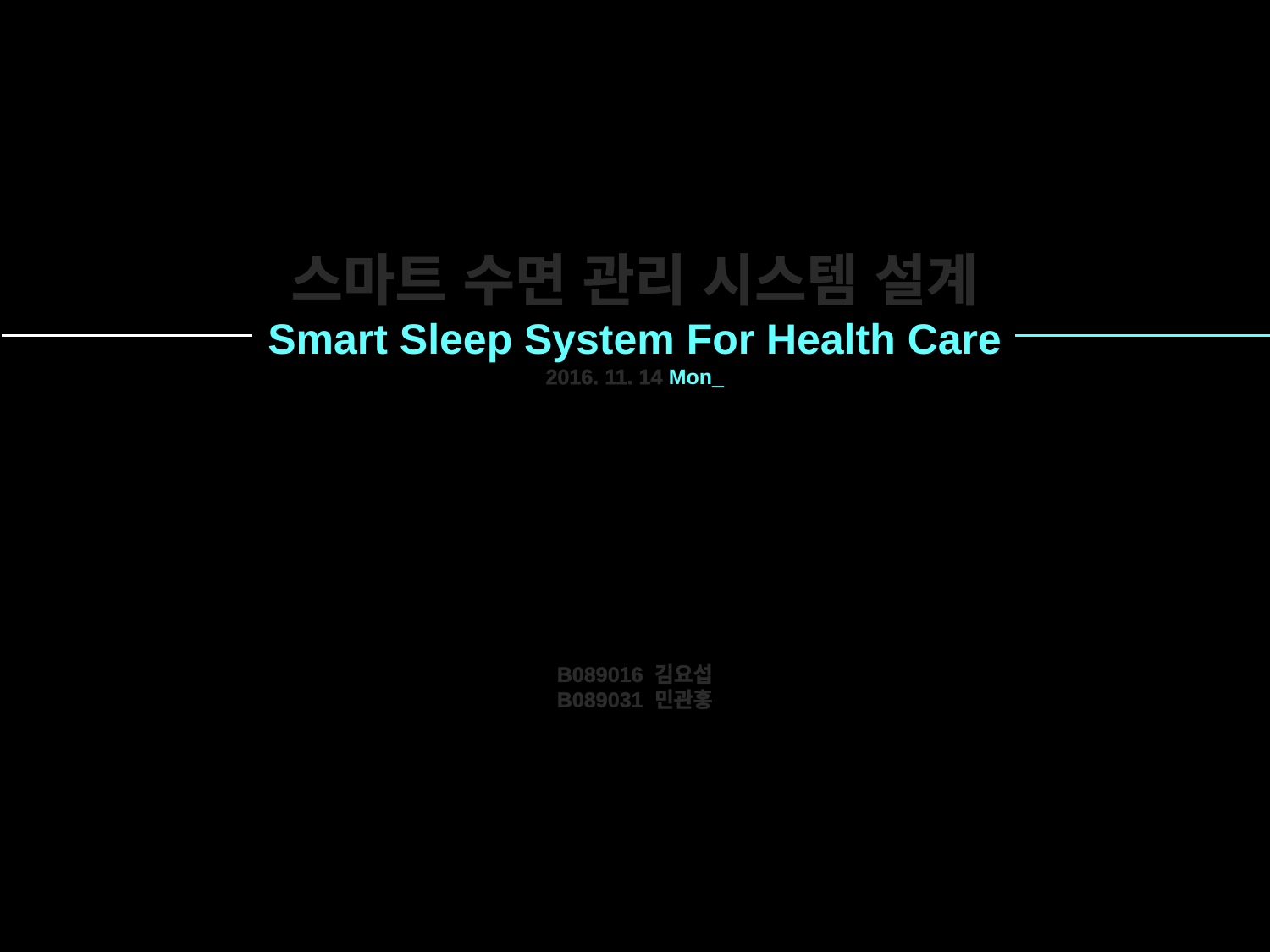

스마트 수면 관리 시스템 설계
Smart Sleep System For Health Care
2016. 11. 14 Mon_
B089016 김요섭
B089031 민관홍